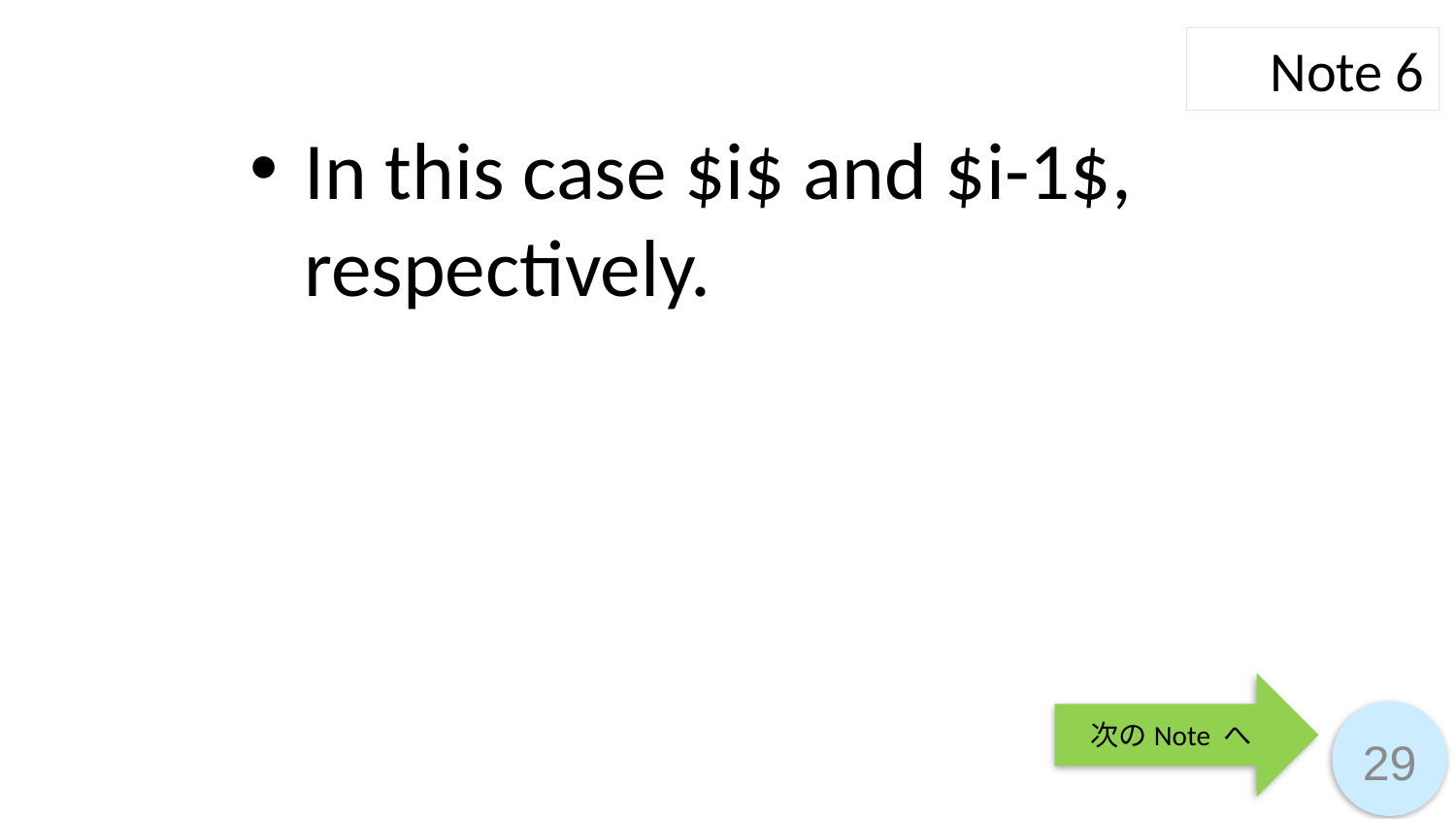

Note 6
In this case $i$ and $i-1$, respectively.
次のNote へ
29